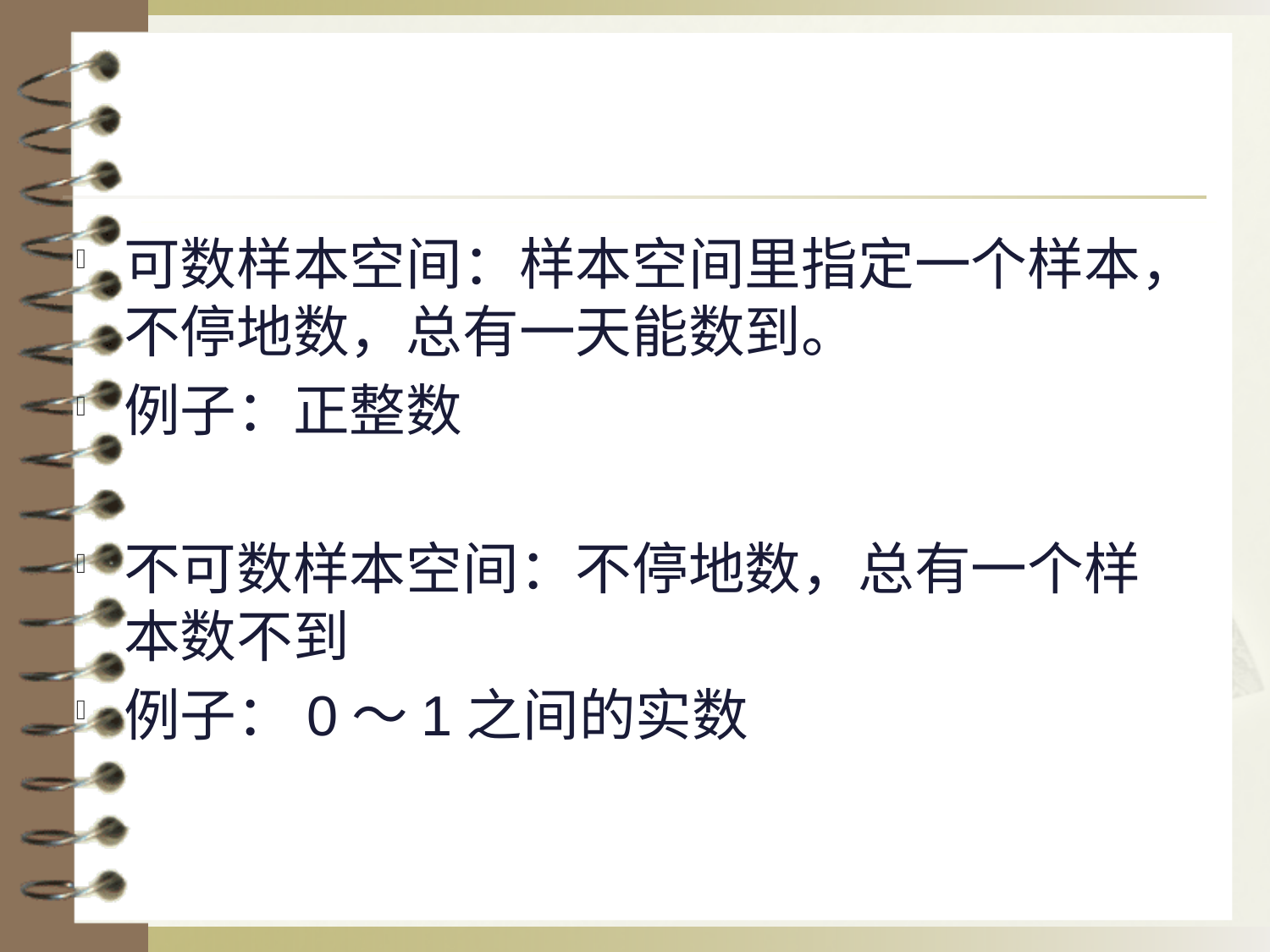

#
可数样本空间：样本空间里指定一个样本，不停地数，总有一天能数到。
例子：正整数

不可数样本空间：不停地数，总有一个样本数不到
例子：0～1之间的实数